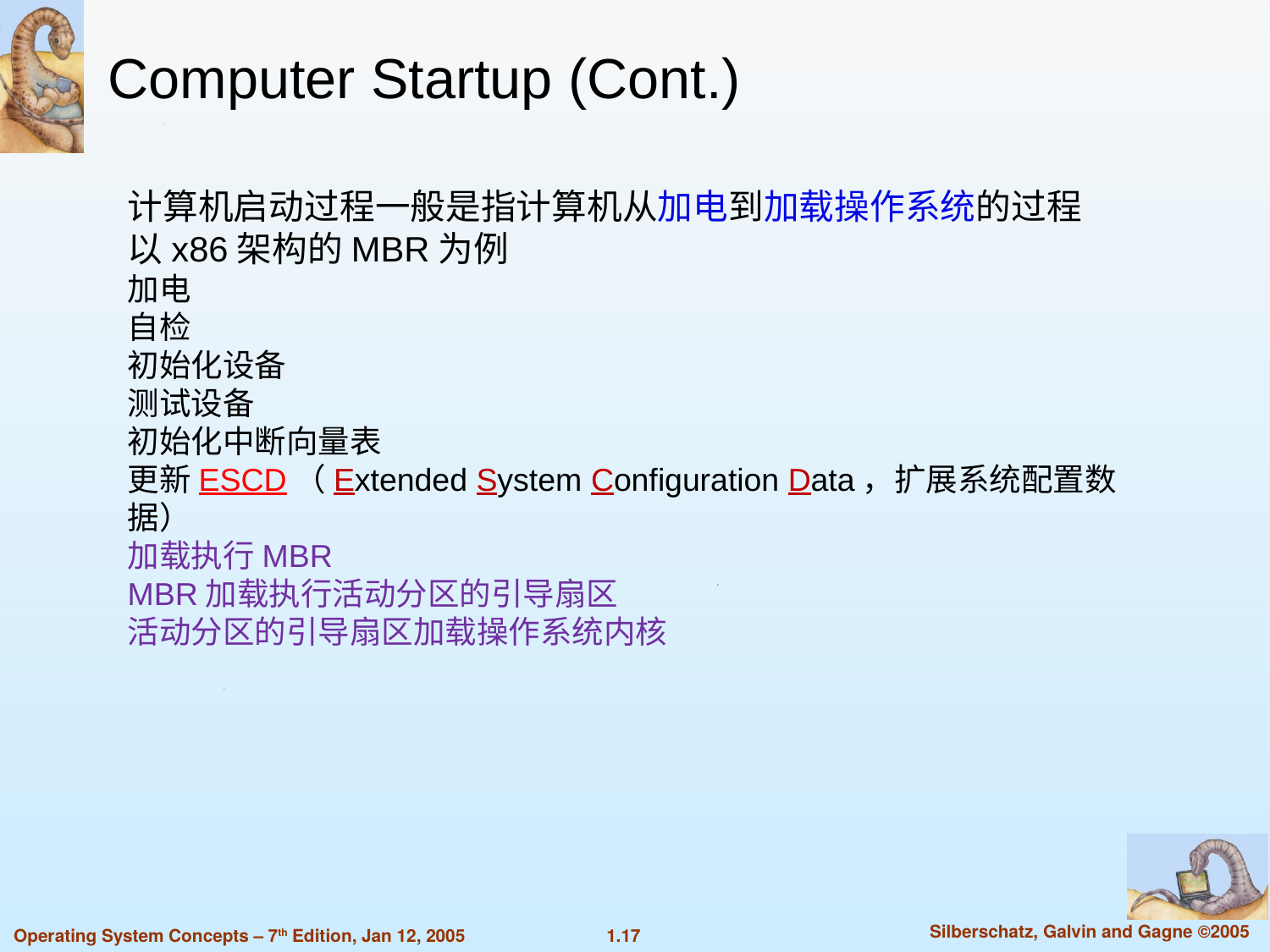

Computer Startup (Cont.)
计算机启动过程一般是指计算机从加电到加载操作系统的过程
以x86架构的MBR为例
加电
自检
初始化设备
测试设备
初始化中断向量表
更新ESCD（Extended System Configuration Data，扩展系统配置数据）
加载执行MBR
MBR加载执行活动分区的引导扇区
活动分区的引导扇区加载操作系统内核